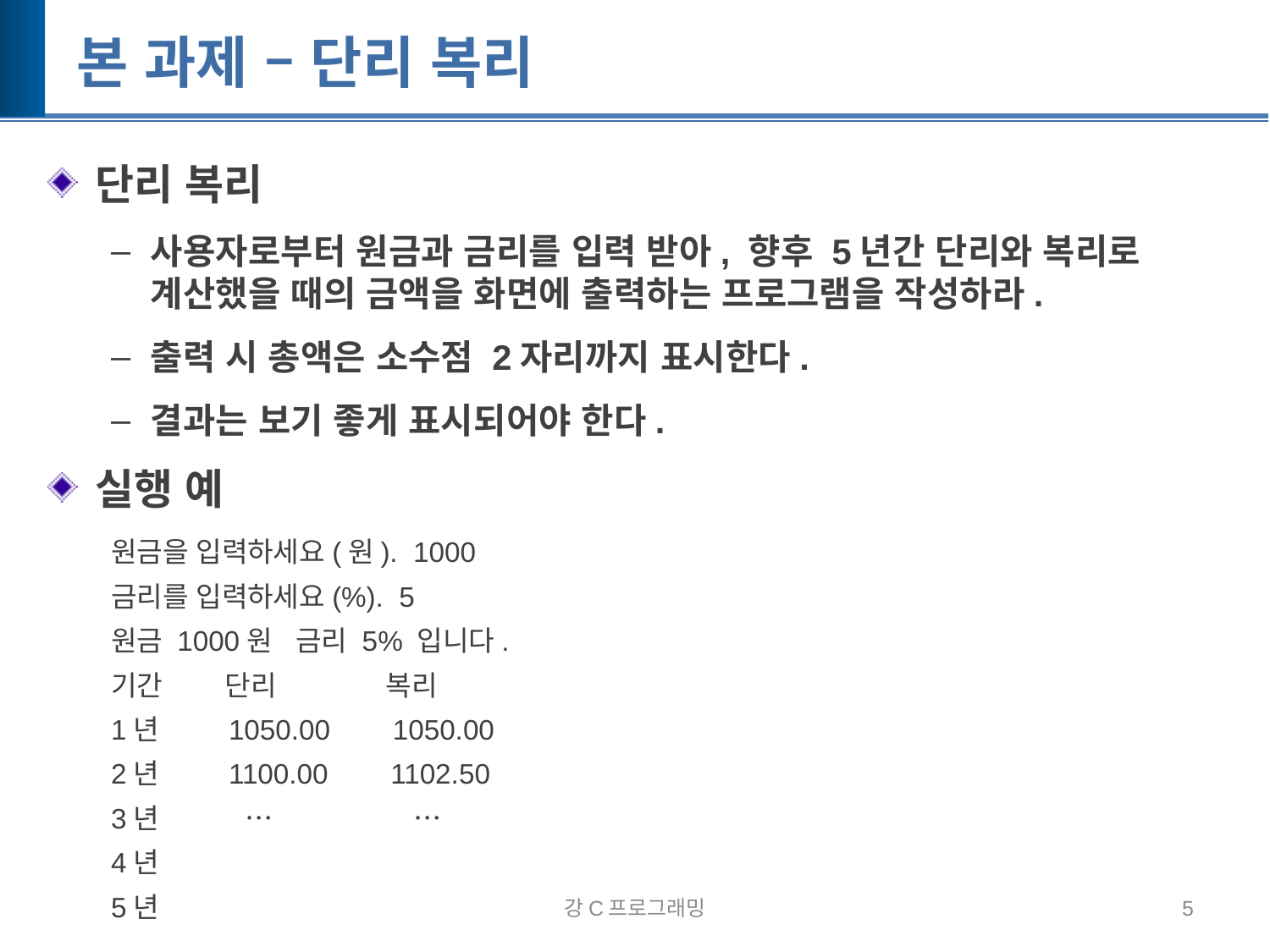

# 본 과제 – 단리 복리
단리 복리
사용자로부터 원금과 금리를 입력 받아, 향후 5년간 단리와 복리로 계산했을 때의 금액을 화면에 출력하는 프로그램을 작성하라.
출력 시 총액은 소수점 2자리까지 표시한다.
결과는 보기 좋게 표시되어야 한다.
실행 예
원금을 입력하세요(원).  1000
금리를 입력하세요(%).  5
원금 1000원   금리 5% 입니다.
기간        단리              복리
1년        1050.00        1050.00
2년        1100.00        1102.50
3년           …                  …
4년
5년
강C프로그래밍
5